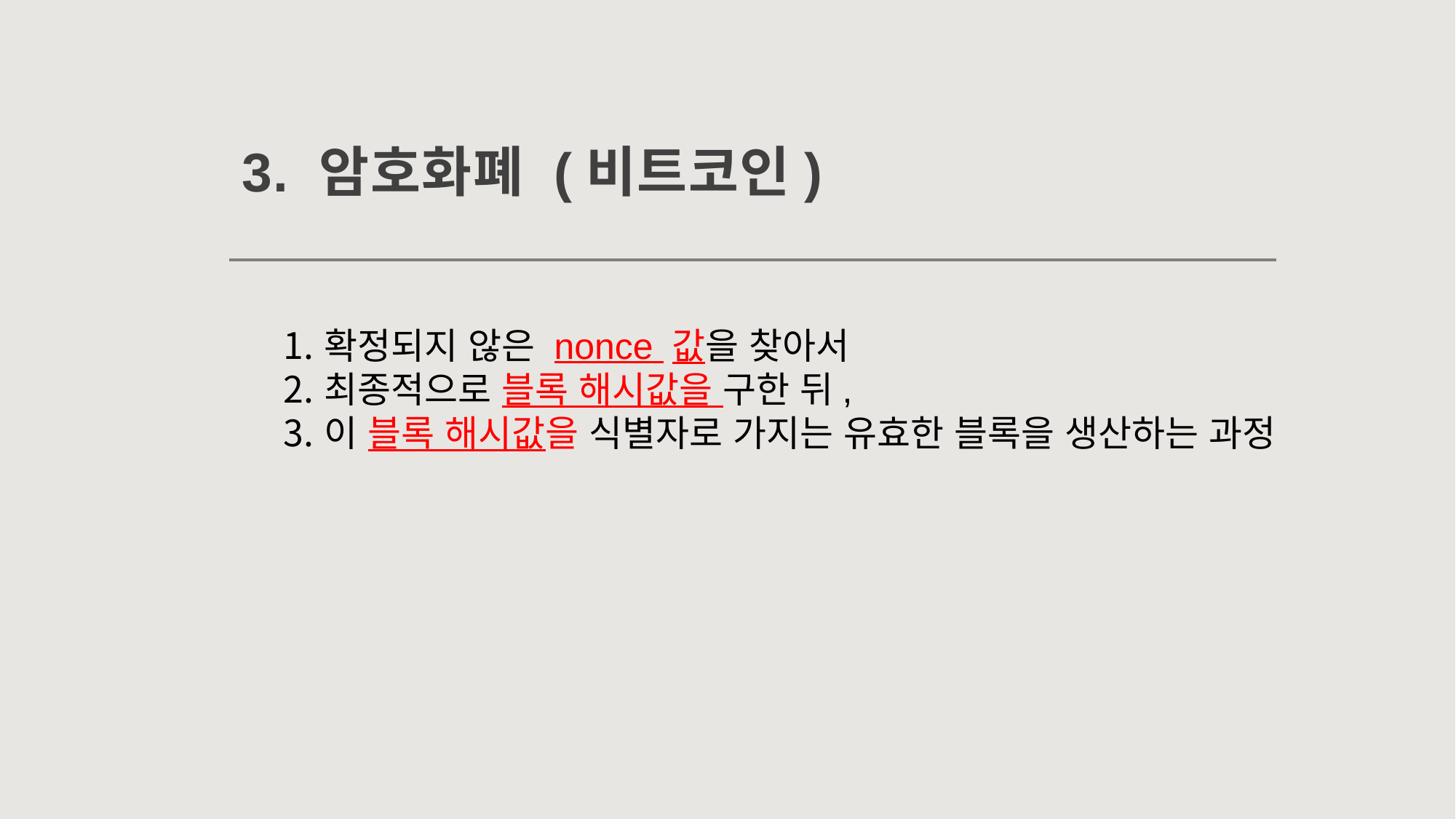

# 3. 암호화폐 (비트코인)
확정되지 않은 nonce 값을 찾아서
최종적으로 블록 해시값을 구한 뒤,
이 블록 해시값을 식별자로 가지는 유효한 블록을 생산하는 과정